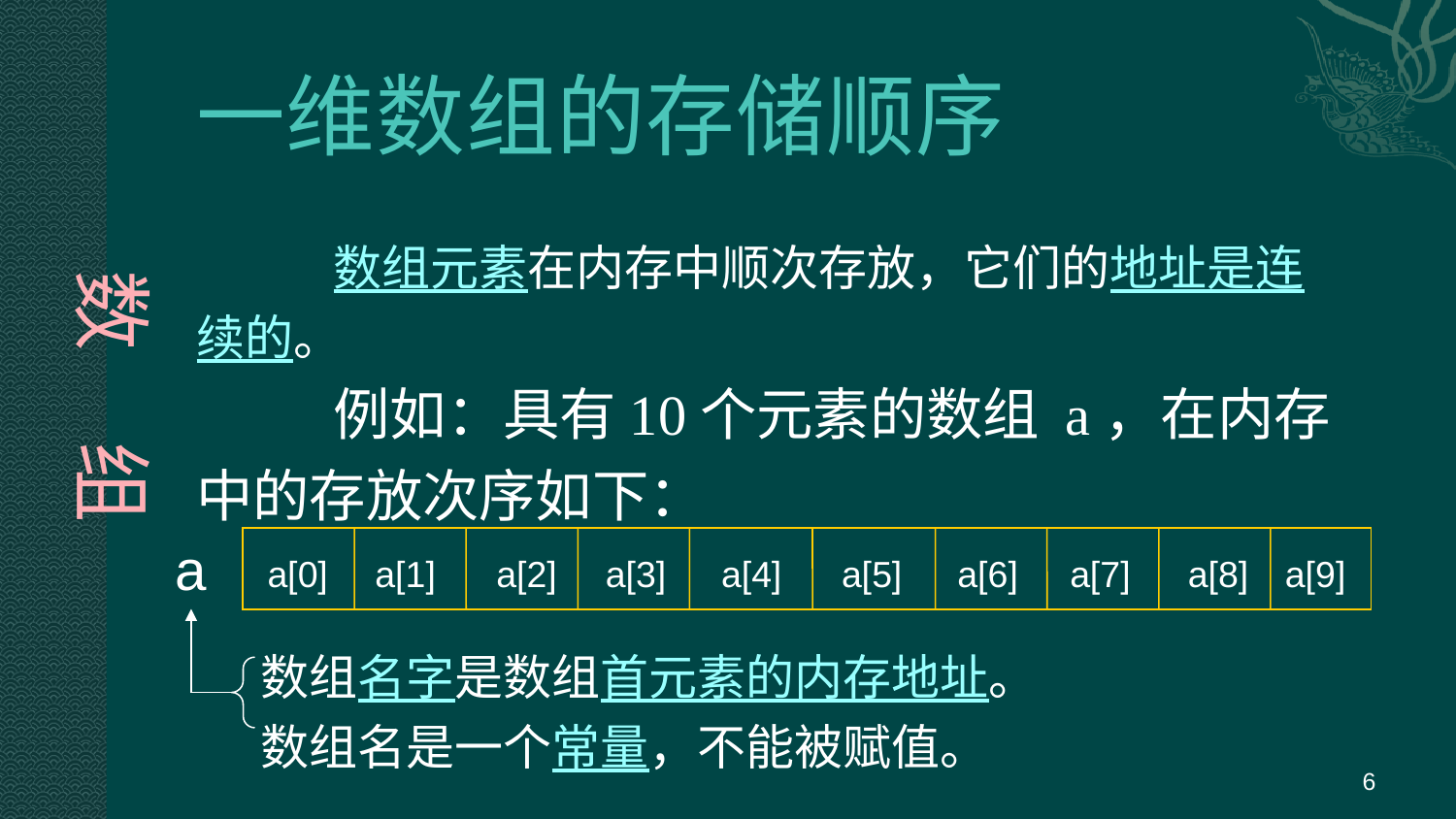

# 一维数组的存储顺序
    数     组
数组元素在内存中顺次存放，它们的地址是连续的。
例如：具有10个元素的数组 a，在内存中的存放次序如下：
a

a[0]
a[1]
a[2]
a[3]
a[4]
a[5]
a[6]
a[7]
a[8]
a[9]

数组名字是数组首元素的内存地址。
数组名是一个常量，不能被赋值。
6